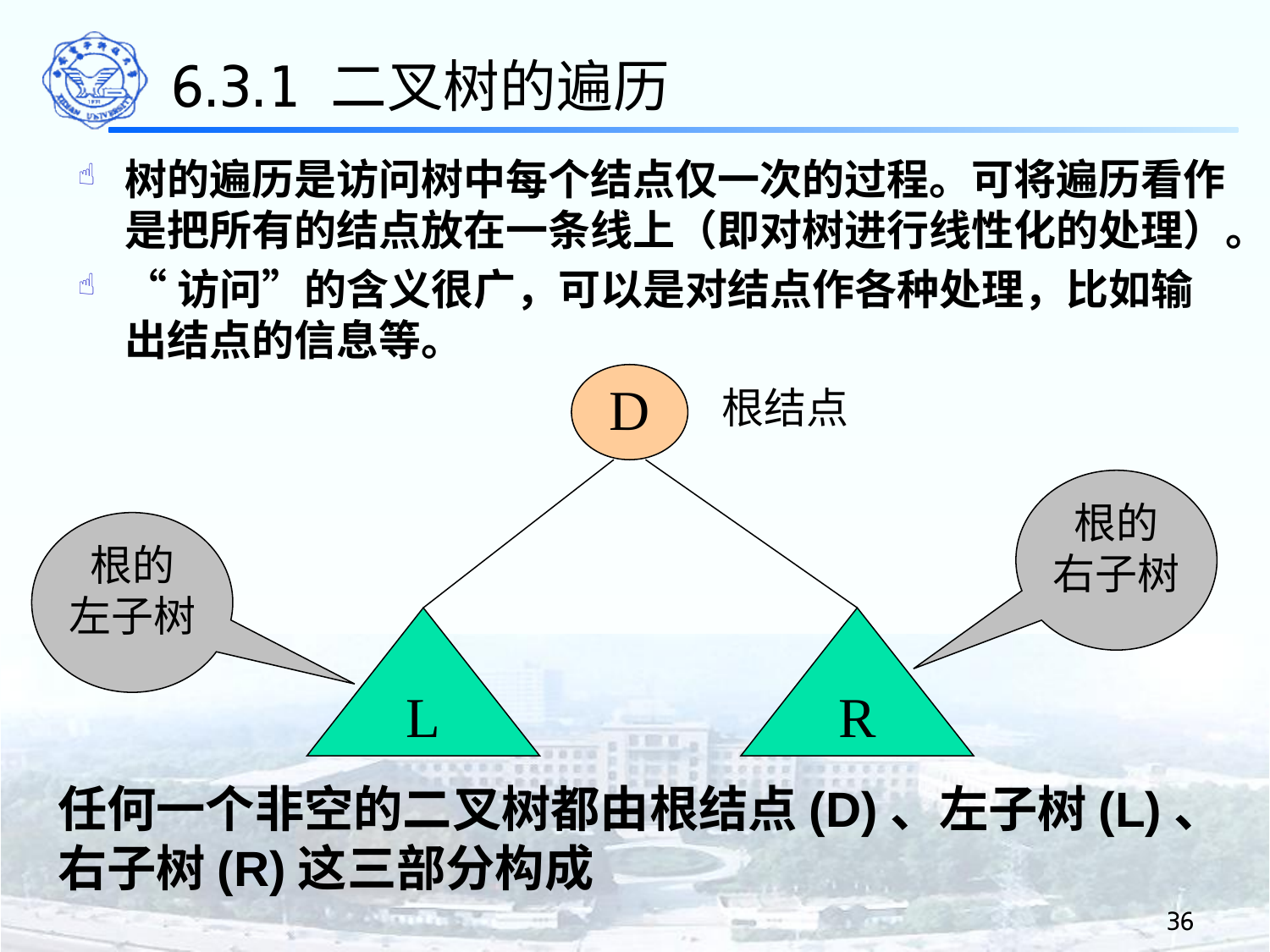

6.3.1 二叉树的遍历
树的遍历是访问树中每个结点仅一次的过程。可将遍历看作是把所有的结点放在一条线上（即对树进行线性化的处理）。
“访问”的含义很广，可以是对结点作各种处理，比如输出结点的信息等。
D
根结点

根的
右子树
根的
左子树
L
R
任何一个非空的二叉树都由根结点(D)、左子树(L)、右子树(R)这三部分构成
36